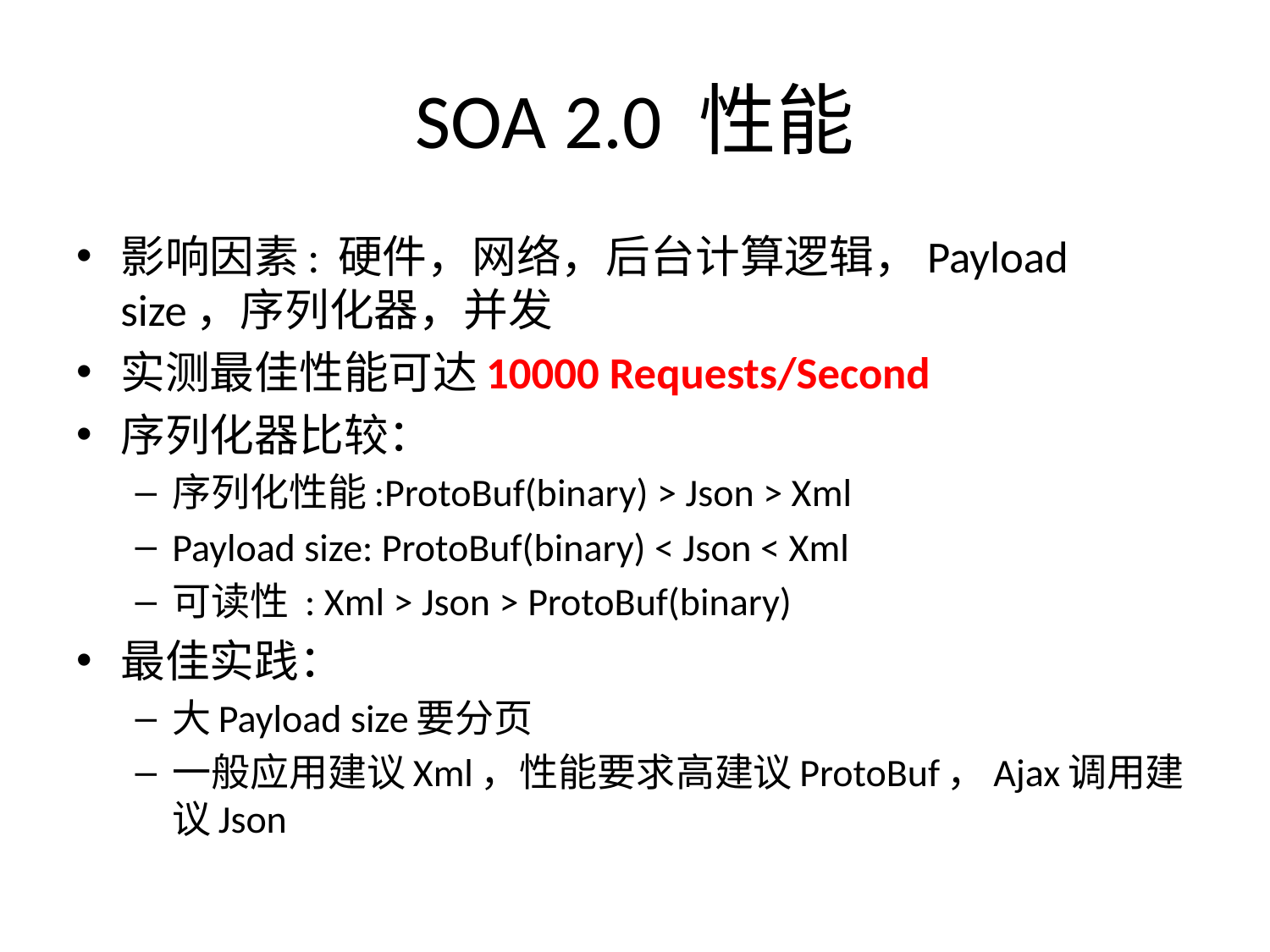

# SOA 2.0 性能
影响因素: 硬件，网络，后台计算逻辑，Payload size，序列化器，并发
实测最佳性能可达10000 Requests/Second
序列化器比较：
序列化性能:ProtoBuf(binary) > Json > Xml
Payload size: ProtoBuf(binary) < Json < Xml
可读性 : Xml > Json > ProtoBuf(binary)
最佳实践：
大Payload size要分页
一般应用建议Xml，性能要求高建议ProtoBuf，Ajax调用建议Json